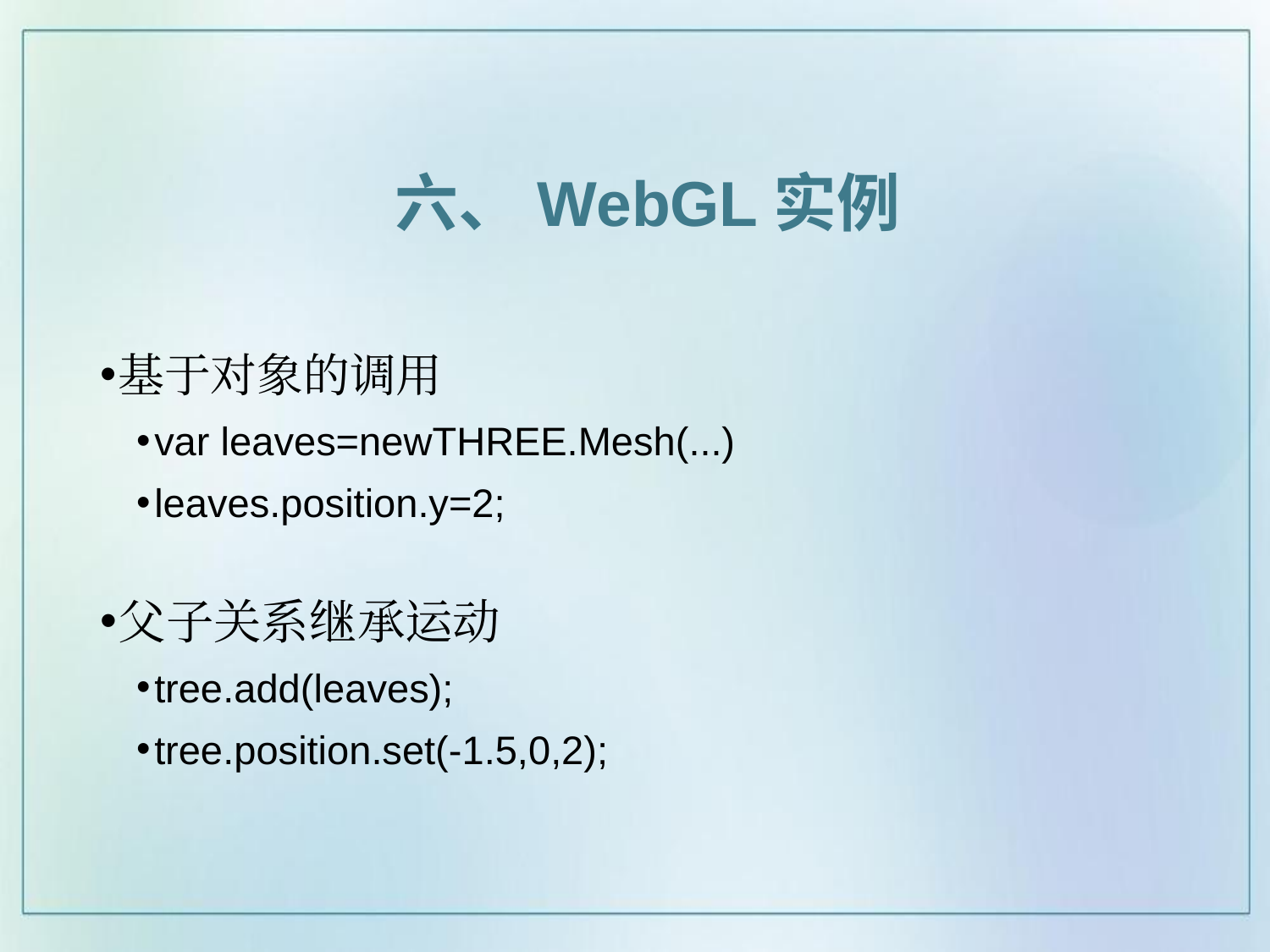

六、WebGL实例
基于对象的调用
var leaves=newTHREE.Mesh(...)
leaves.position.y=2;
父子关系继承运动
tree.add(leaves);
tree.position.set(-1.5,0,2);